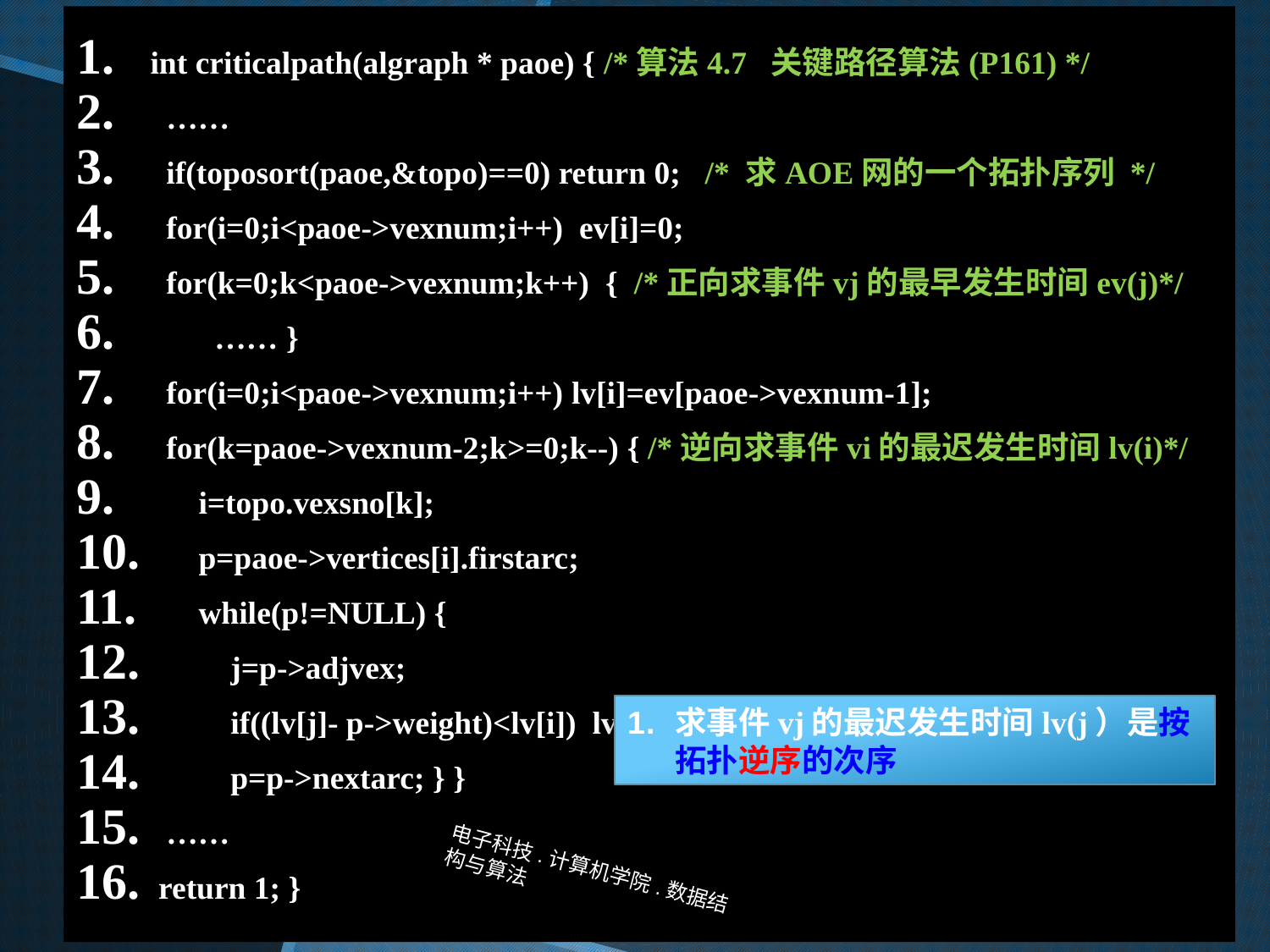

int criticalpath(algraph * paoe) { /*算法4.7  关键路径算法(P161) */
  ……
  if(toposort(paoe,&topo)==0) return 0;   /* 求AOE网的一个拓扑序列 */
  for(i=0;i<paoe->vexnum;i++)  ev[i]=0;
  for(k=0;k<paoe->vexnum;k++)  {  /*正向求事件vj的最早发生时间ev(j)*/
        …… }
  for(i=0;i<paoe->vexnum;i++) lv[i]=ev[paoe->vexnum-1];
  for(k=paoe->vexnum-2;k>=0;k--) { /*逆向求事件vi的最迟发生时间lv(i)*/
      i=topo.vexsno[k];
      p=paoe->vertices[i].firstarc;
      while(p!=NULL) {
          j=p->adjvex;
          if((lv[j]- p->weight)<lv[i])  lv[i]=lv[j]- p->weight;
          p=p->nextarc; } }
  ……
 return 1; }
求事件vj的最迟发生时间lv(j）是按拓扑逆序的次序
电子科技.计算机学院.数据结构与算法